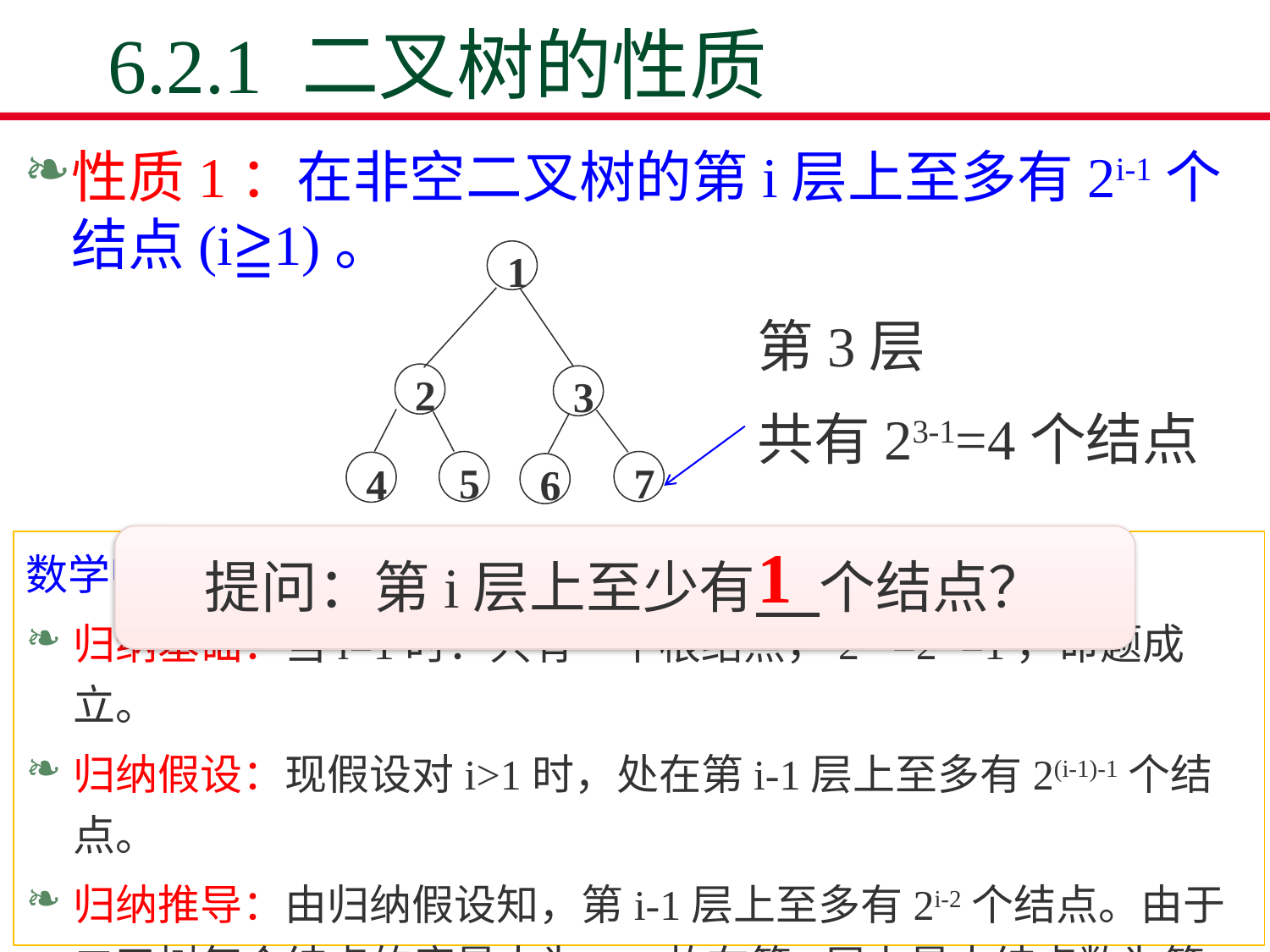

# 6.2.1 二叉树的性质
性质1：在非空二叉树的第i层上至多有2i-1个结点(i≧1)。
1

2

5
4
3

7

6
第3层
共有23-1=4个结点
提问：第i层上至少有     个结点？
1
数学归纳法证明
归纳基础：当i=1时：只有一个根结点，21-1=20 =1，命题成立。
归纳假设：现假设对i>1时，处在第i-1层上至多有2(i-1)-1个结点。
归纳推导：由归纳假设知，第i-1层上至多有2i-2个结点。由于二叉树每个结点的度最大为2，故在第i层上最大结点数为第i-1层上最大结点数的2倍。即   2×2i-2＝2i-1                 证毕